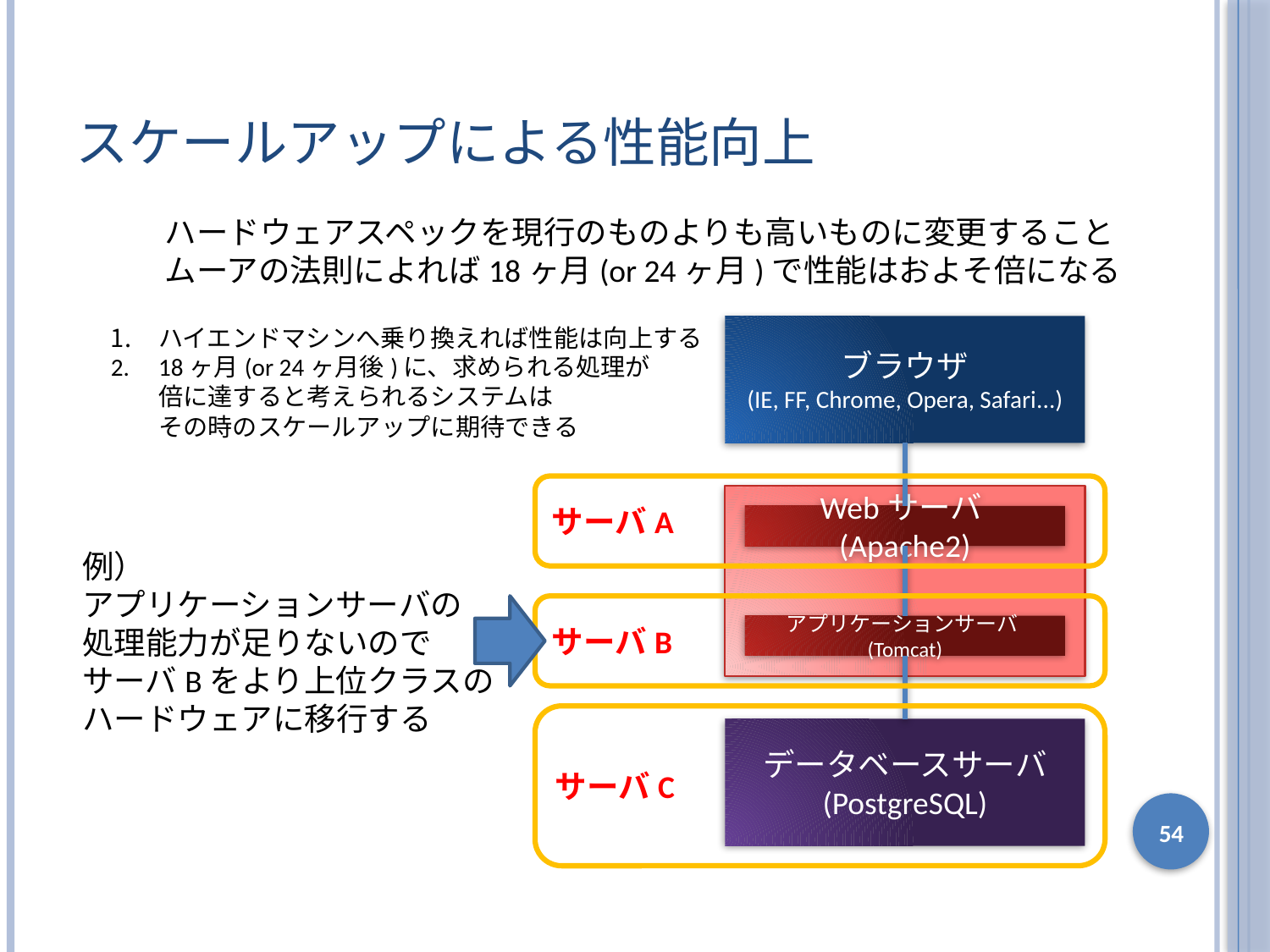

# スケールアップによる性能向上
ハードウェアスペックを現行のものよりも高いものに変更すること
ムーアの法則によれば18ヶ月(or 24ヶ月)で性能はおよそ倍になる
ハイエンドマシンへ乗り換えれば性能は向上する
18ヶ月(or 24ヶ月後)に、求められる処理が
倍に達すると考えられるシステムは
その時のスケールアップに期待できる
ブラウザ
(IE, FF, Chrome, Opera, Safari...)
サーバA

Webサーバ(Apache2)
例）
アプリケーションサーバの
処理能力が足りないので
サーバBをより上位クラスの
ハードウェアに移行する

サーバB
アプリケーションサーバ(Tomcat)
サーバC
データベースサーバ
(PostgreSQL)
54